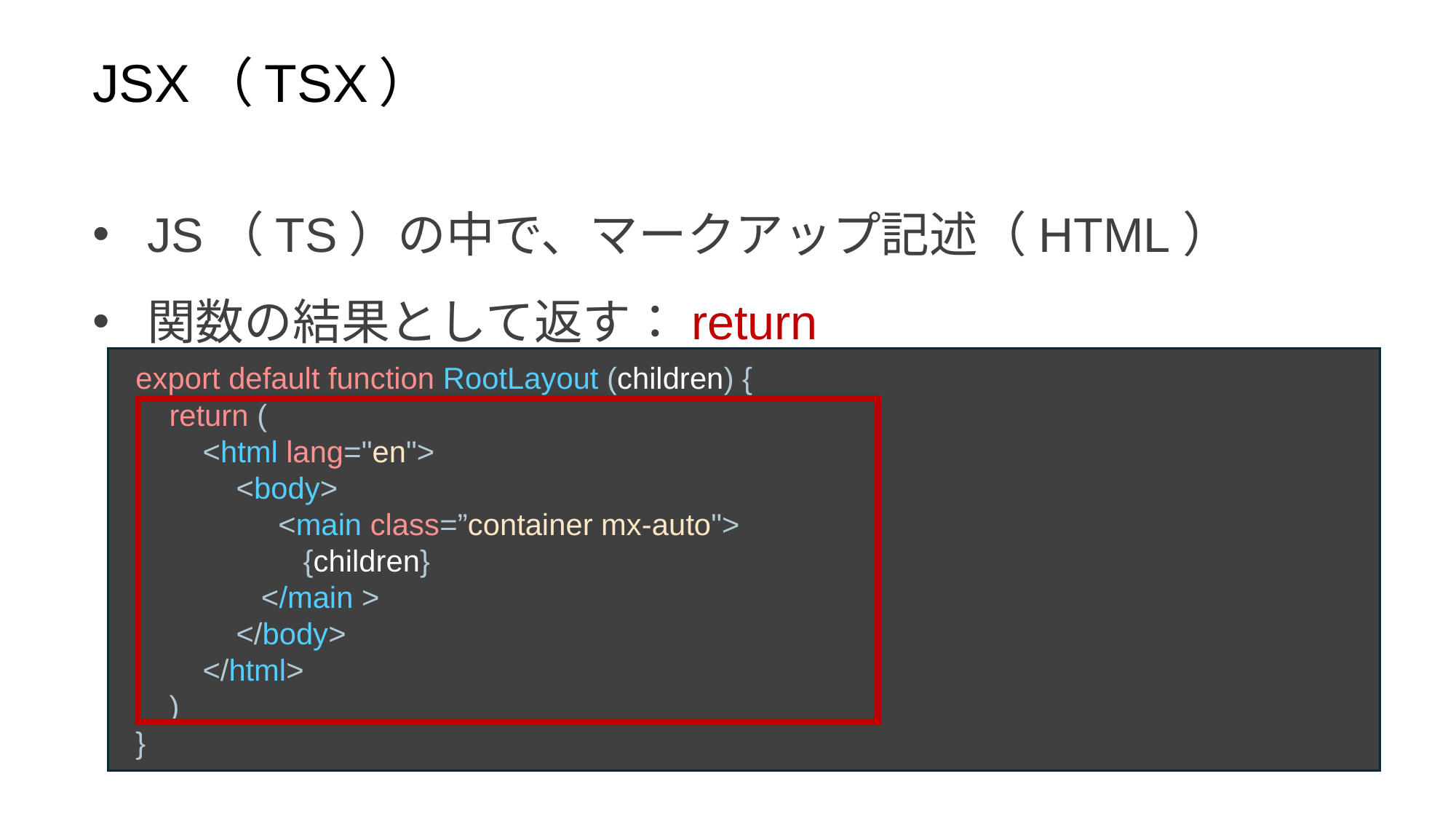

JSX（TSX）
JS（TS）の中で、マークアップ記述（HTML）
関数の結果として返す：return
  export default function RootLayout (children) {
      return (
          <html lang="en">
              <body>
　　　　　<main class=”container mx-auto">
                      {children}
                 </main >
              </body>
          </html>
      )
  }